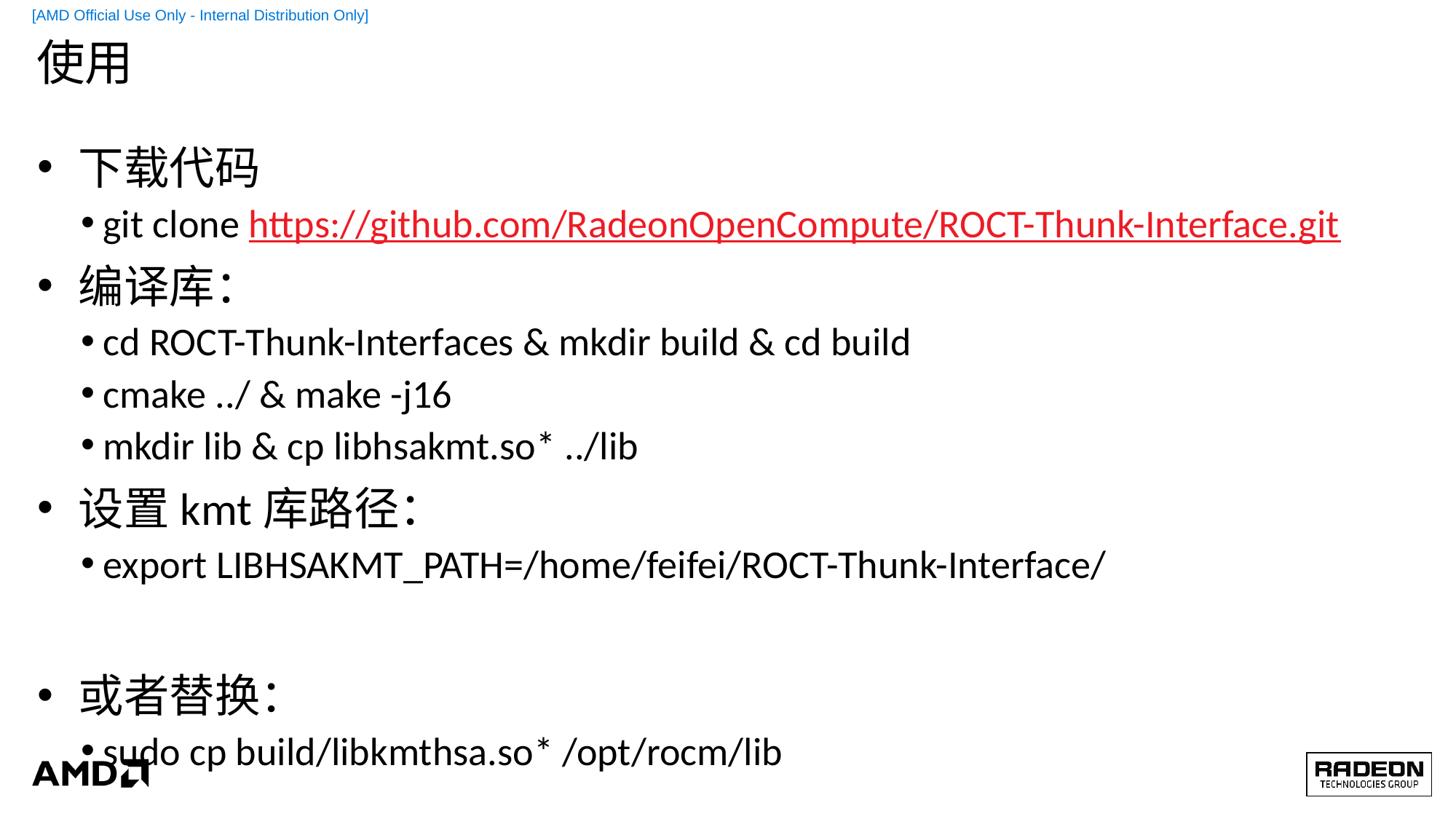

# 使用

下载代码
git clone https://github.com/RadeonOpenCompute/ROCT-Thunk-Interface.git
编译库：
cd ROCT-Thunk-Interfaces & mkdir build & cd build
cmake ../ & make -j16
mkdir lib & cp libhsakmt.so* ../lib
设置kmt库路径：
export LIBHSAKMT_PATH=/home/feifei/ROCT-Thunk-Interface/

或者替换：
sudo cp build/libkmthsa.so* /opt/rocm/lib